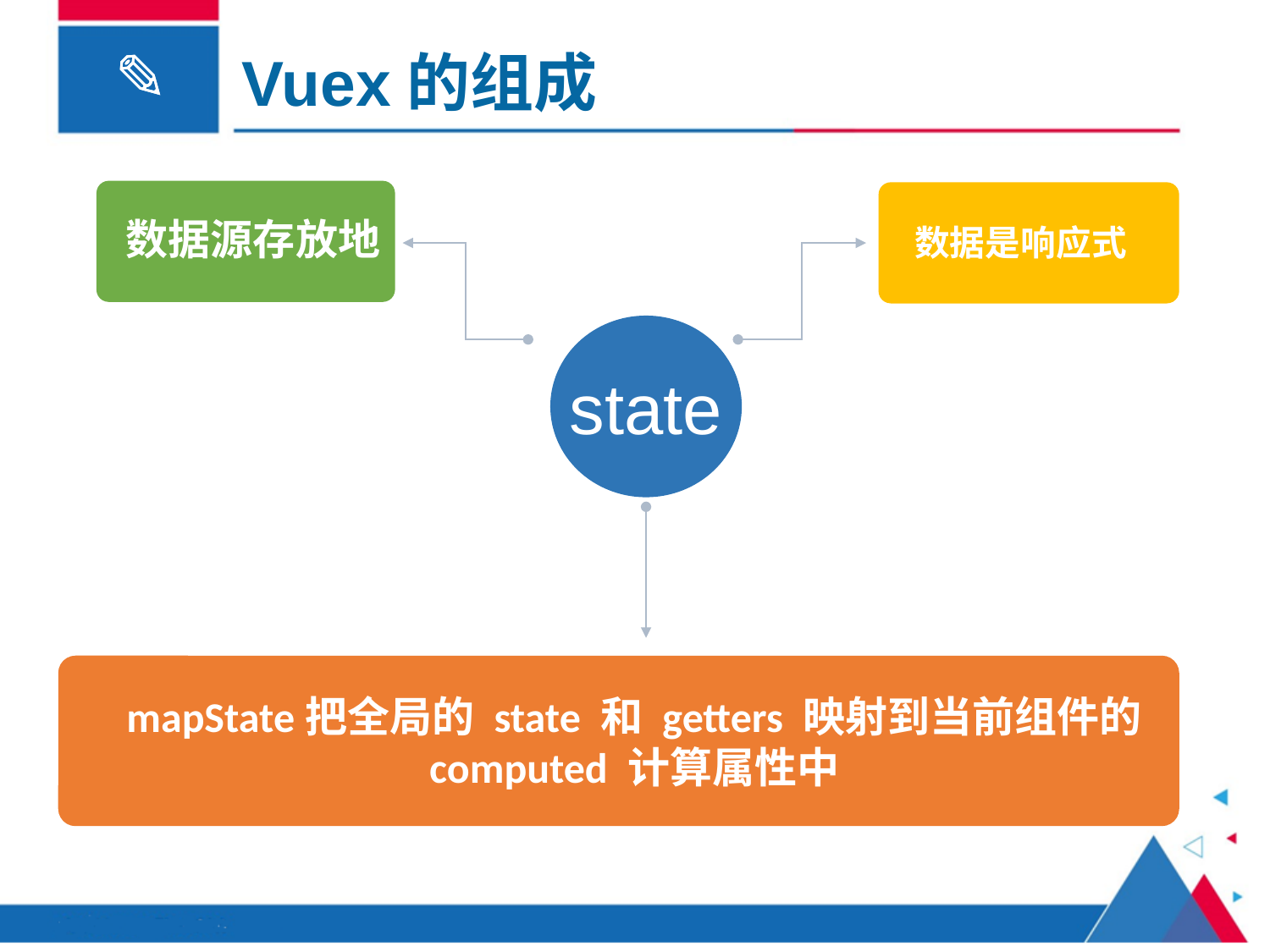

Vuex的组成

数据源存放地

数据是响应式
组件简介

state

mapState把全局的 state 和 getters 映射到当前组件的 computed 计算属性中